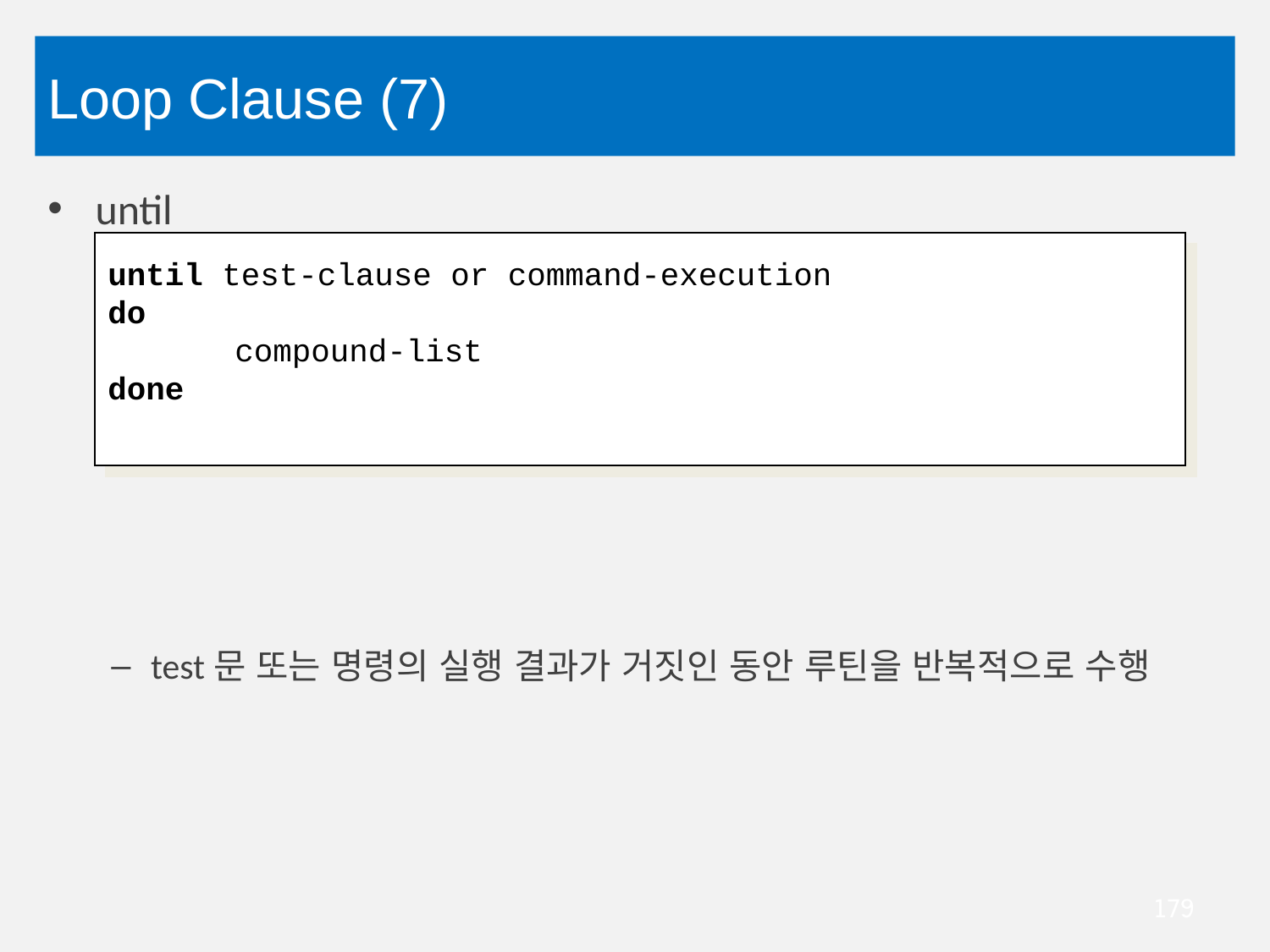

# Loop Clause (7)
until

test문 또는 명령의 실행 결과가 거짓인 동안 루틴을 반복적으로 수행
until test-clause or command-execution
do
	compound-list
done

179